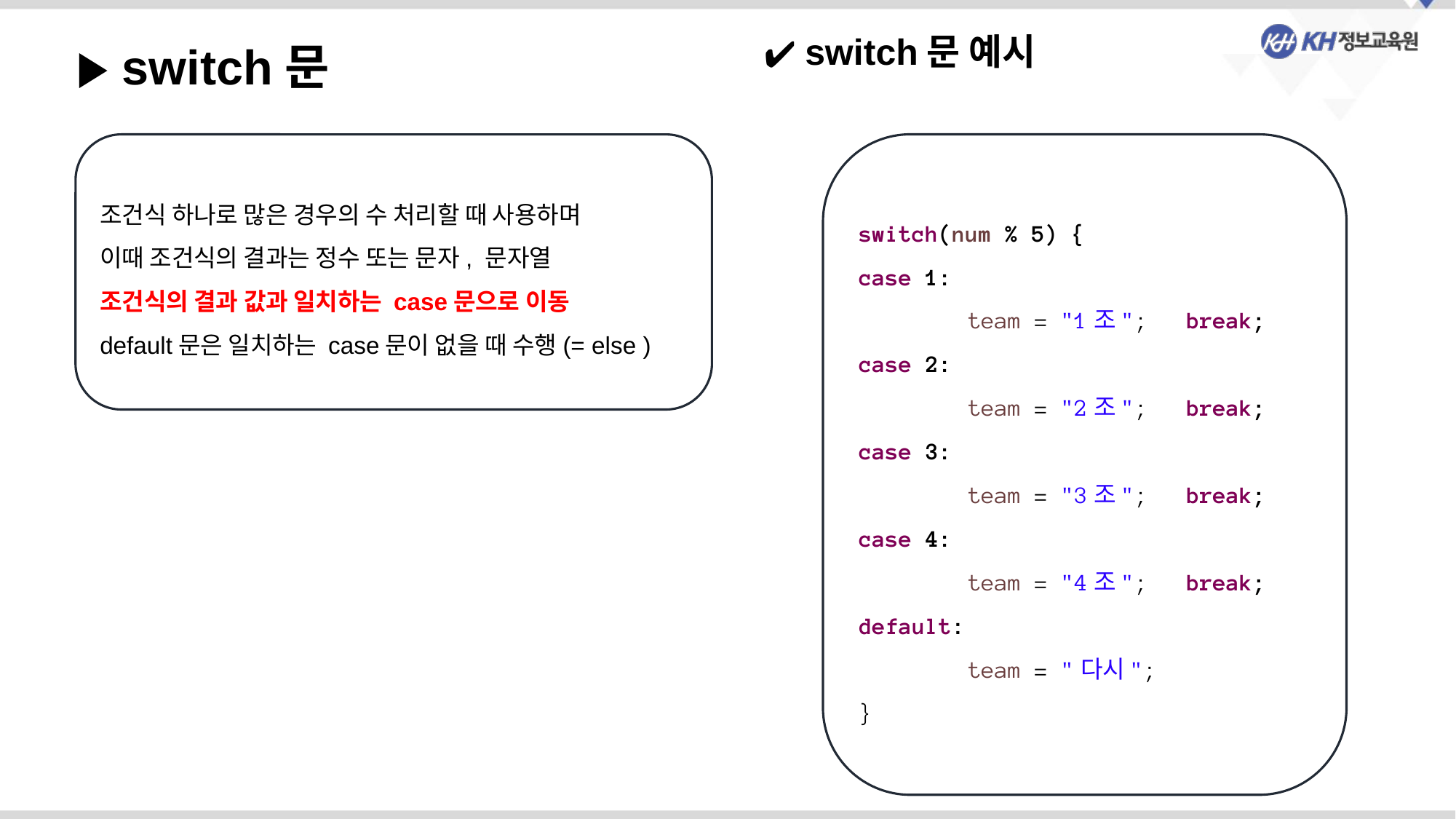

switch문 예시
▶ switch문
조건식 하나로 많은 경우의 수 처리할 때 사용하며
이때 조건식의 결과는 정수 또는 문자, 문자열
조건식의 결과 값과 일치하는 case문으로 이동
default문은 일치하는 case문이 없을 때 수행(= else )
switch(num % 5) {
case 1:
	team = "1조";	break;
case 2:
	team = "2조";	break;
case 3:
	team = "3조";	break;
case 4:
	team = "4조";	break;
default:
	team = "다시";
}